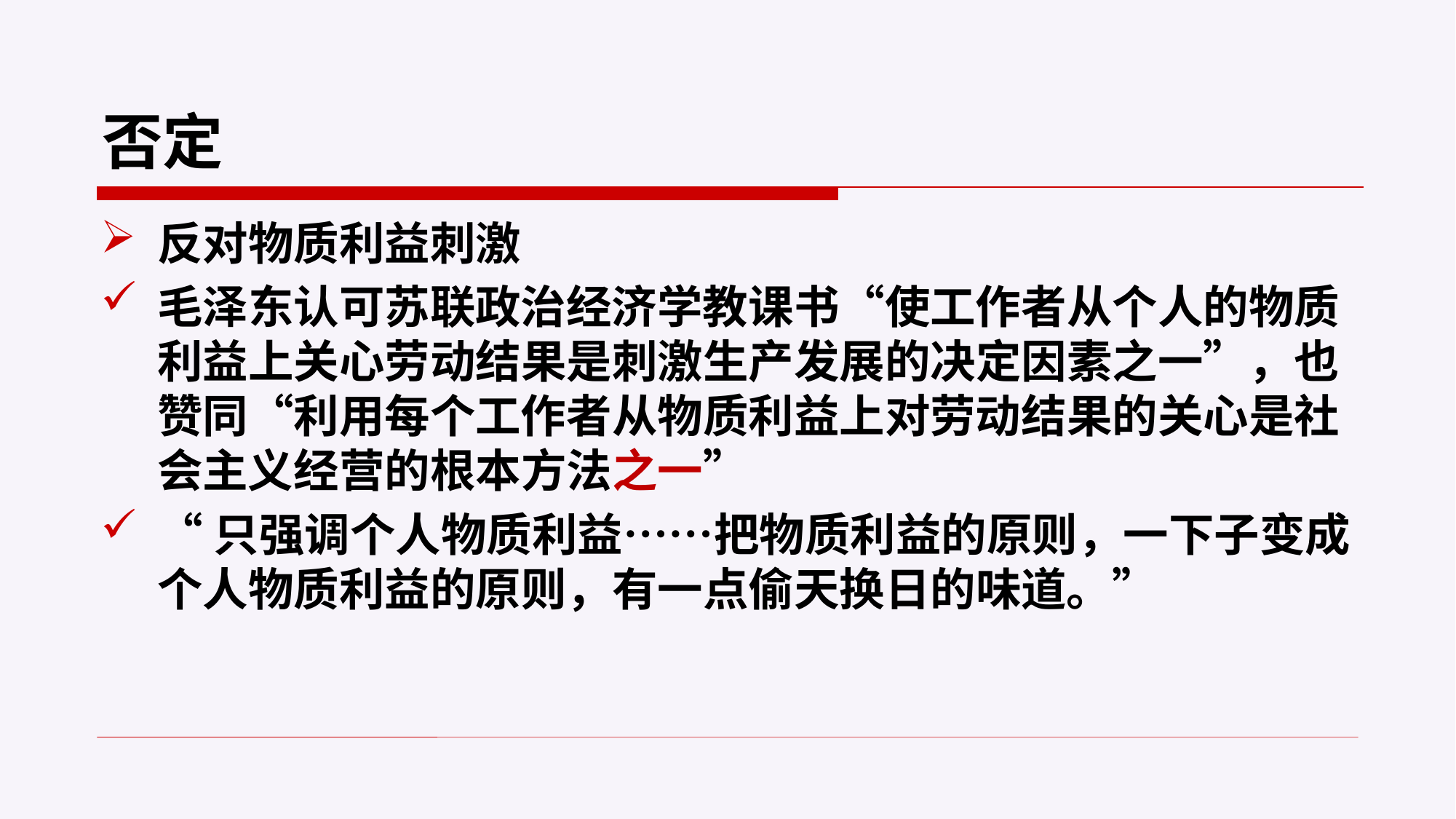

# 否定
反对物质利益刺激
毛泽东认可苏联政治经济学教课书“使工作者从个人的物质利益上关心劳动结果是刺激生产发展的决定因素之一”，也赞同“利用每个工作者从物质利益上对劳动结果的关心是社会主义经营的根本方法之一”
“只强调个人物质利益……把物质利益的原则，一下子变成个人物质利益的原则，有一点偷天换日的味道。”